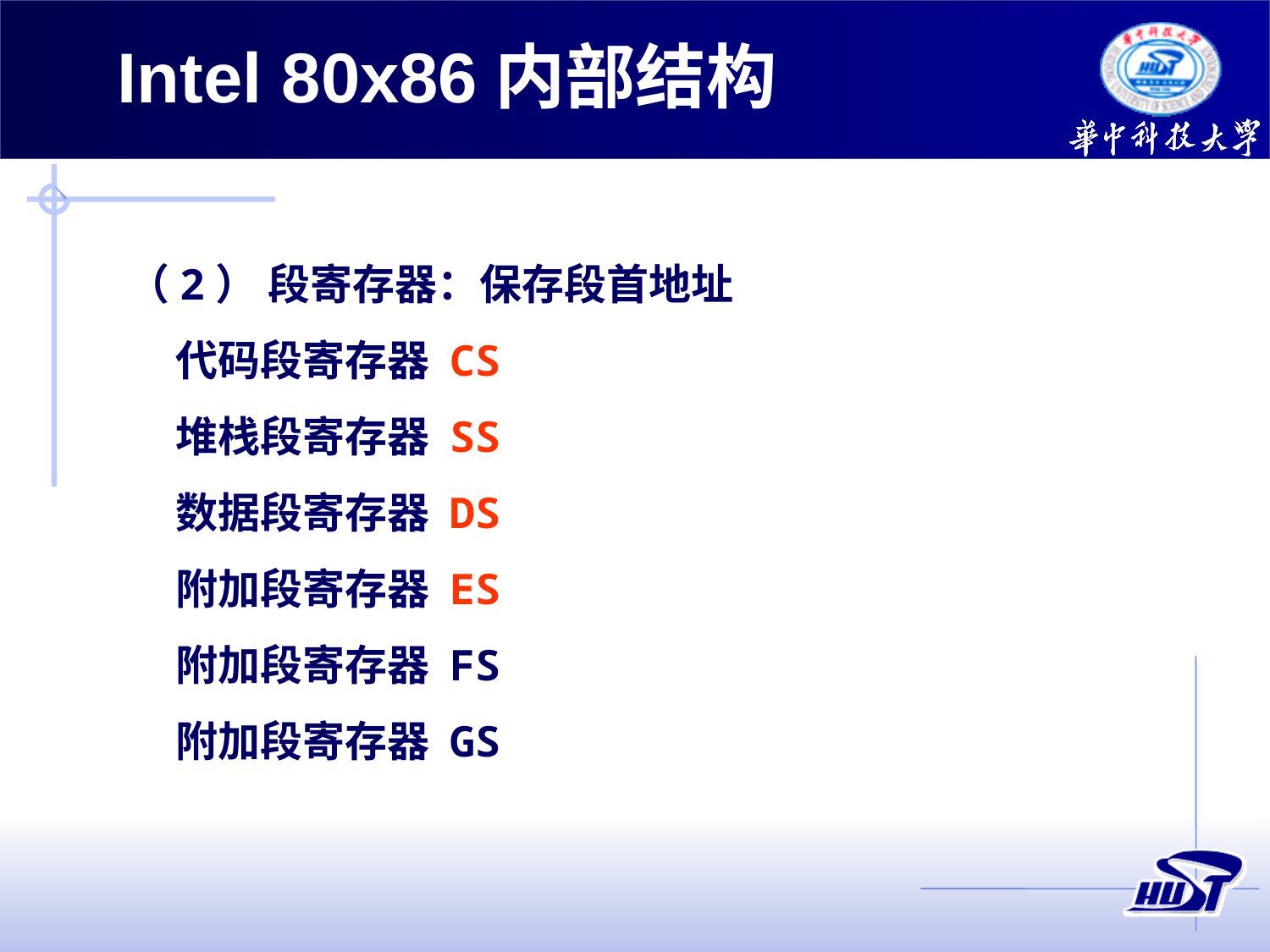

Intel 80x86内部结构
（2） 段寄存器：保存段首地址
    代码段寄存器 CS
    堆栈段寄存器 SS
    数据段寄存器 DS
    附加段寄存器 ES
    附加段寄存器 FS
    附加段寄存器 GS